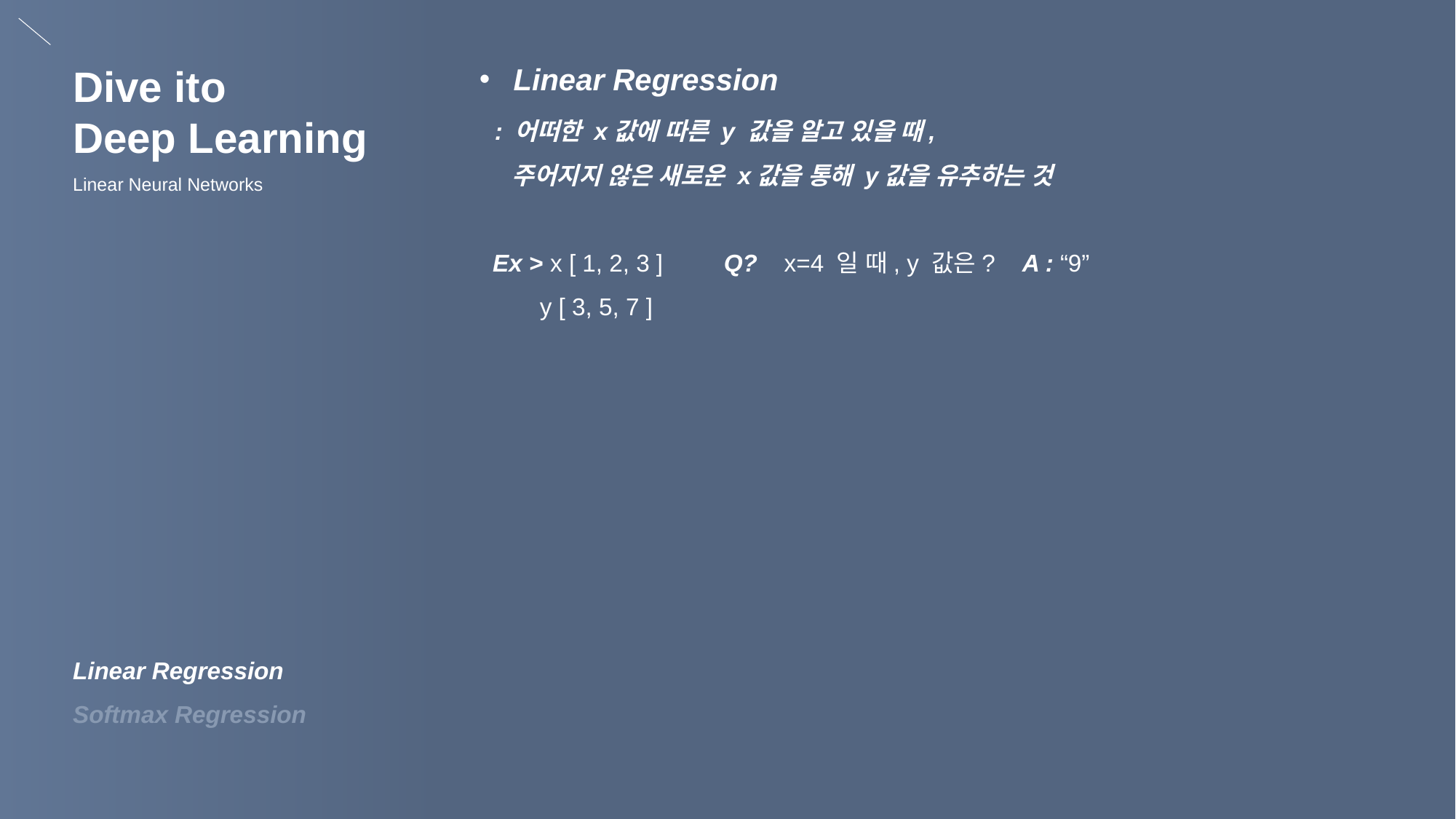

Linear Regression
  : 어떠한 x값에 따른 y 값을 알고 있을 때,
    주어지지 않은 새로운 x값을 통해 y값을 유추하는 것

  Ex > x [ 1, 2, 3 ]         Q?    x=4 일 때, y 값은?    A : “9”
         y [ 3, 5, 7 ]

Dive ito
Deep Learning
Linear Neural Networks
Linear Regression
Softmax Regression